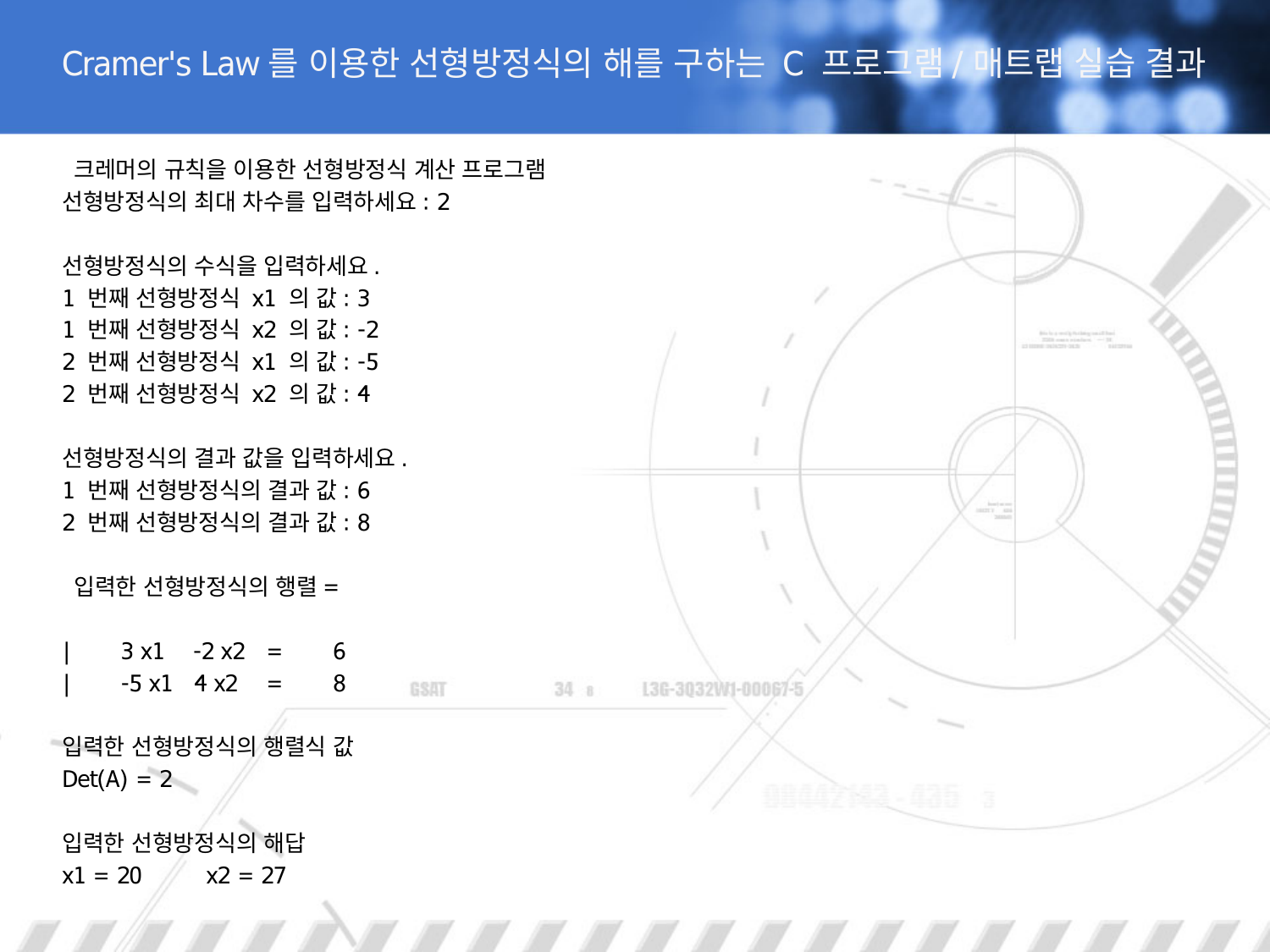

# Cramer's Law를 이용한 선형방정식의 해를 구하는 C 프로그램/매트랩 실습 결과
 크레머의 규칙을 이용한 선형방정식 계산 프로그램
선형방정식의 최대 차수를 입력하세요: 2

선형방정식의 수식을 입력하세요.
1 번째 선형방정식 x1 의 값: 3
1 번째 선형방정식 x2 의 값: -2
2 번째 선형방정식 x1 의 값: -5
2 번째 선형방정식 x2 의 값: 4

선형방정식의 결과 값을 입력하세요.
1 번째 선형방정식의 결과 값: 6
2 번째 선형방정식의 결과 값: 8

 입력한 선형방정식의 행렬=

|       3 x1    -2 x2   =       6
|       -5 x1   4 x2    =       8

입력한 선형방정식의 행렬식 값
Det(A) = 2

입력한 선형방정식의 해답
x1 = 20         x2 = 27